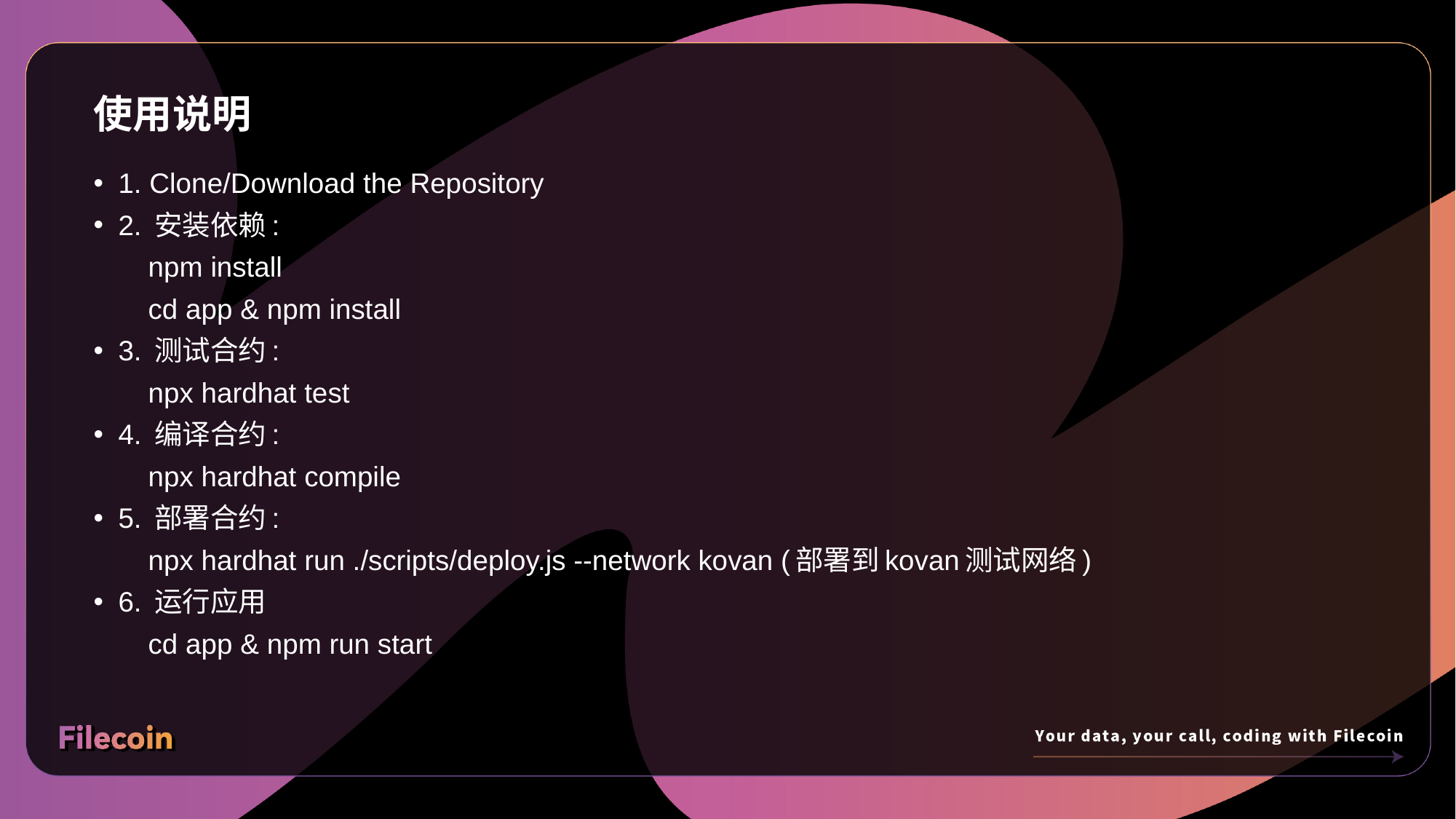

# 使用说明
1. Clone/Download the Repository
2. 安装依赖:
       npm install
       cd app & npm install
3. 测试合约:
       npx hardhat test
4. 编译合约:
       npx hardhat compile
5. 部署合约:
       npx hardhat run ./scripts/deploy.js --network kovan (部署到kovan测试网络)
6. 运行应用
       cd app & npm run start